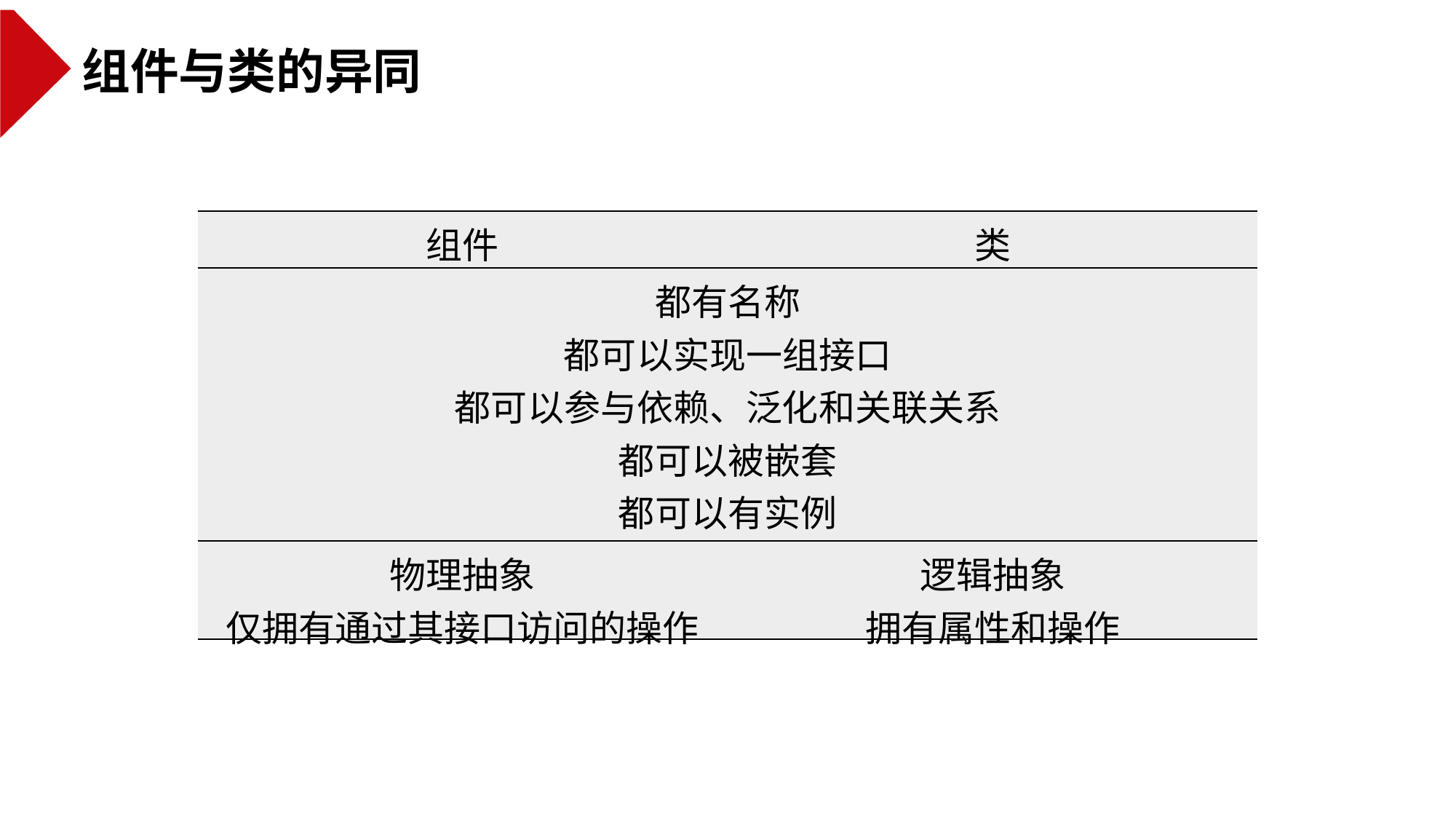

组件与类的异同
| 组件 | 类 |
| --- | --- |
| 都有名称 都可以实现一组接口 都可以参与依赖、泛化和关联关系 都可以被嵌套 都可以有实例 都可以参与交互 |  |
| 物理抽象 仅拥有通过其接口访问的操作 | 逻辑抽象 拥有属性和操作 |